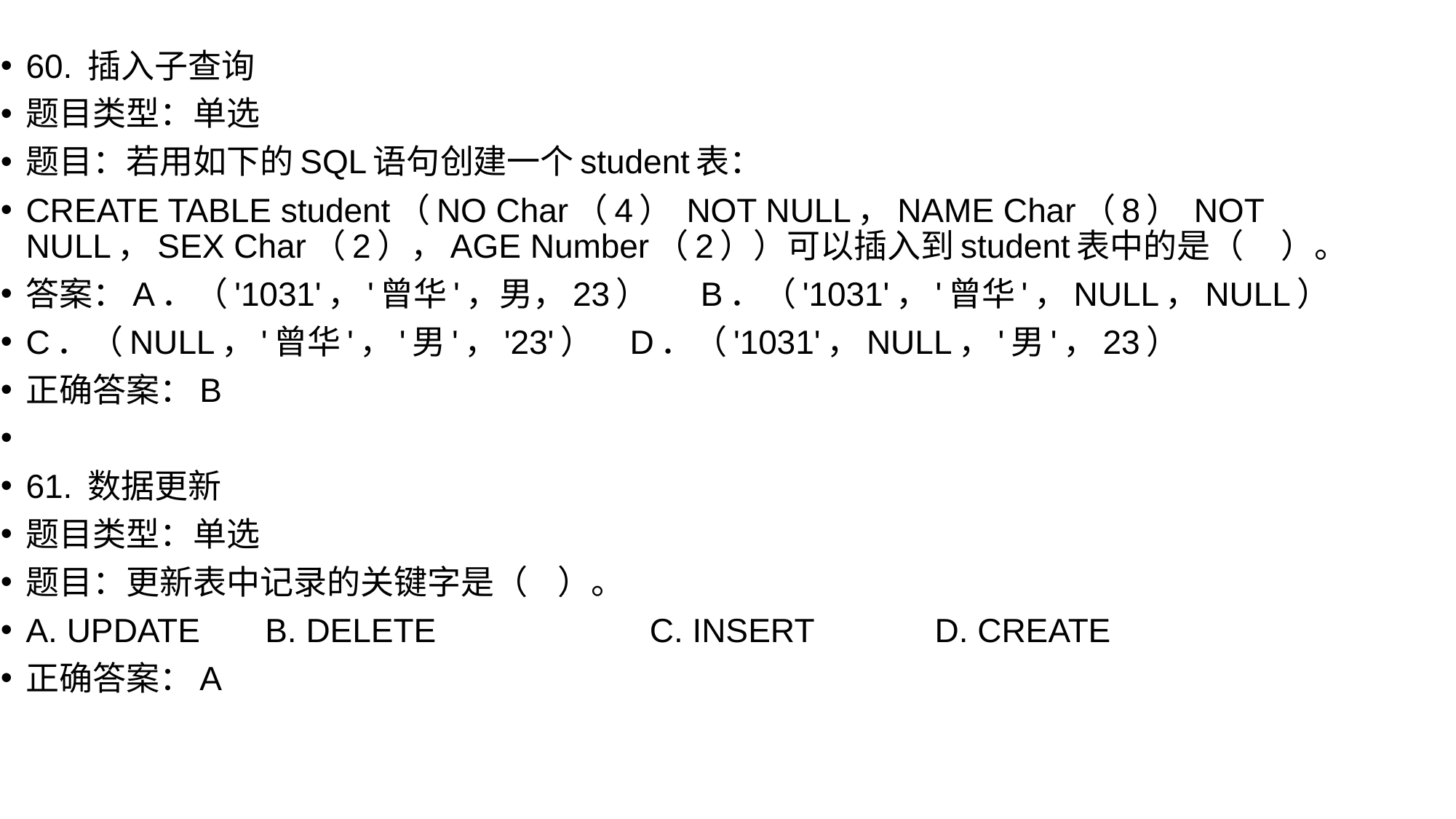

60. 插入子查询
题目类型：单选
题目：若用如下的SQL语句创建一个student表：
CREATE TABLE student（NO Char（4） NOT NULL，NAME Char（8） NOT NULL，SEX Char（2），AGE Number（2））可以插入到student表中的是（     ）。
答案：A．（'1031'，'曾华'，男，23）      B．（'1031'，'曾华'，NULL，NULL）
C．（NULL，'曾华'，'男'，'23'）    D．（'1031'，NULL，'男'，23）
正确答案：B

61. 数据更新
题目类型：单选
题目：更新表中记录的关键字是（    ）。
A. UPDATE       B. DELETE　　　　　　C. INSERT             D. CREATE
正确答案：A

#